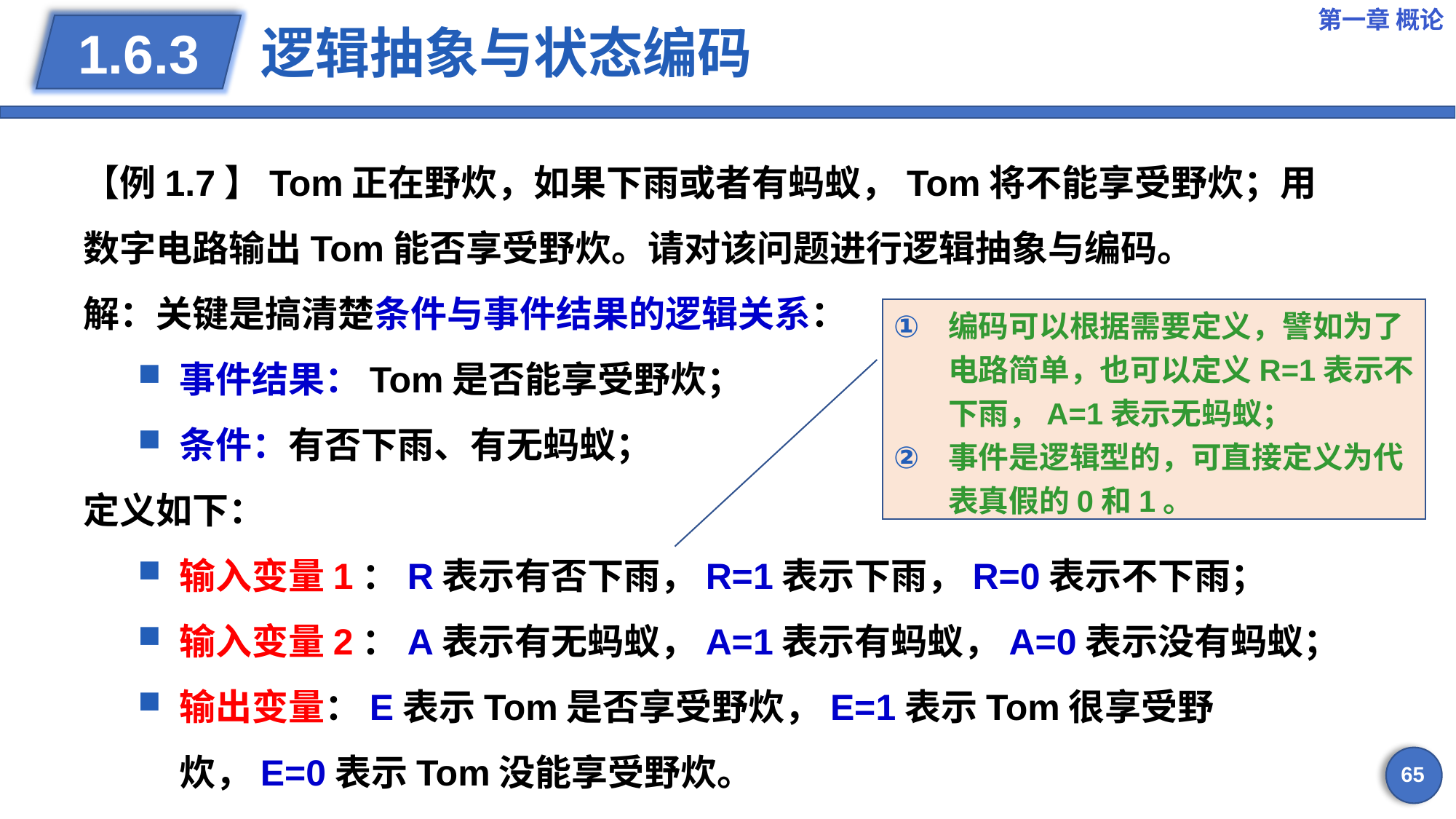

第一章 概论
# 逻辑抽象与状态编码
1.6.3
【例1.7】Tom正在野炊，如果下雨或者有蚂蚁，Tom将不能享受野炊；用数字电路输出Tom能否享受野炊。请对该问题进行逻辑抽象与编码。
解：关键是搞清楚条件与事件结果的逻辑关系：
事件结果：Tom是否能享受野炊；
条件：有否下雨、有无蚂蚁；
定义如下：
输入变量1：R表示有否下雨，R=1表示下雨，R=0表示不下雨；
输入变量2：A表示有无蚂蚁，A=1表示有蚂蚁，A=0表示没有蚂蚁；
输出变量：E表示Tom是否享受野炊，E=1表示Tom很享受野炊，E=0表示Tom没能享受野炊。
编码可以根据需要定义，譬如为了电路简单，也可以定义R=1表示不下雨，A=1表示无蚂蚁；
事件是逻辑型的，可直接定义为代表真假的0和1。
65